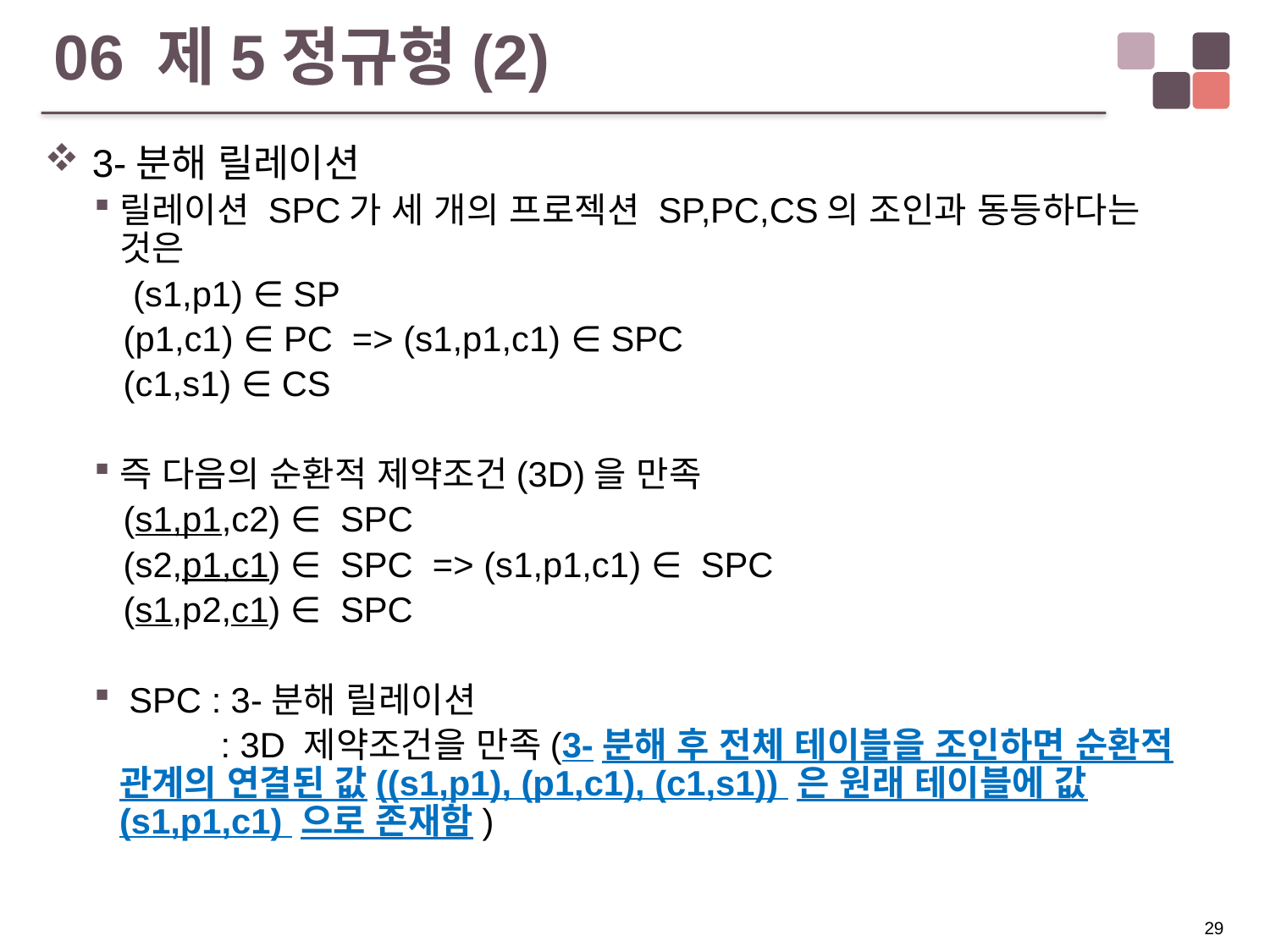

# 06 제5정규형(2)

3-분해 릴레이션
릴레이션 SPC가 세 개의 프로젝션 SP,PC,CS의 조인과 동등하다는 것은
    (s1,p1) ∈ SP
   (p1,c1) ∈ PC  => (s1,p1,c1) ∈ SPC
   (c1,s1) ∈ CS

즉 다음의 순환적 제약조건(3D)을 만족
   (s1,p1,c2) ∈  SPC
   (s2,p1,c1) ∈  SPC  => (s1,p1,c1) ∈  SPC
   (s1,p2,c1) ∈  SPC

 SPC : 3-분해 릴레이션
             : 3D 제약조건을 만족(3-분해 후 전체 테이블을 조인하면 순환적 관계의 연결된 값((s1,p1), (p1,c1), (c1,s1)) 은 원래 테이블에 값 (s1,p1,c1) 으로 존재함)